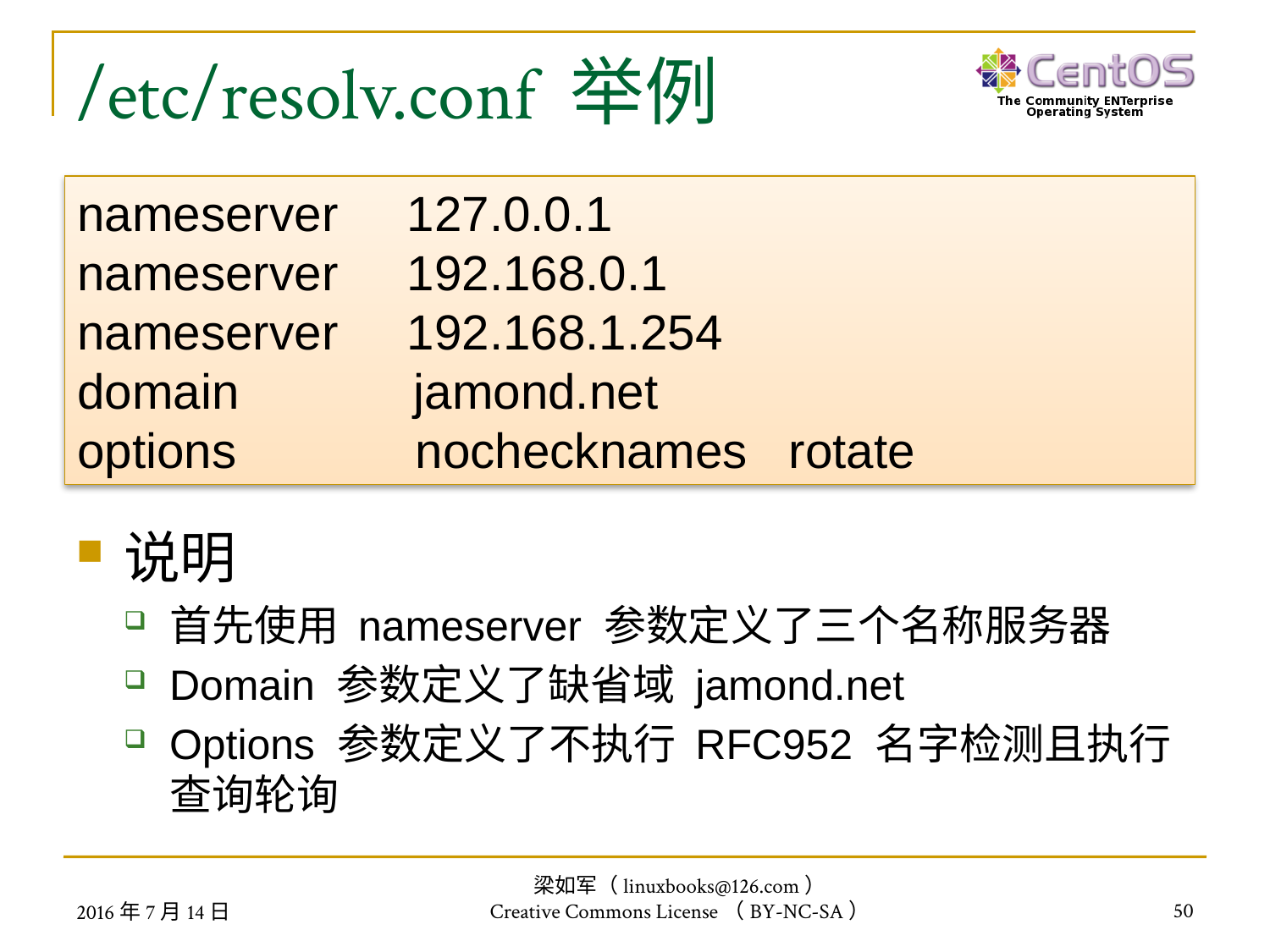

# /etc/resolv.conf 举例
nameserver     127.0.0.1
nameserver     192.168.0.1
nameserver     192.168.1.254
domain	      jamond.net
options             nochecknames   rotate
说明
首先使用 nameserver 参数定义了三个名称服务器
Domain 参数定义了缺省域 jamond.net
Options 参数定义了不执行 RFC952 名字检测且执行查询轮询
梁如军（linuxbooks@126.com）
Creative Commons License（BY-NC-SA）
2016年7月14日
50